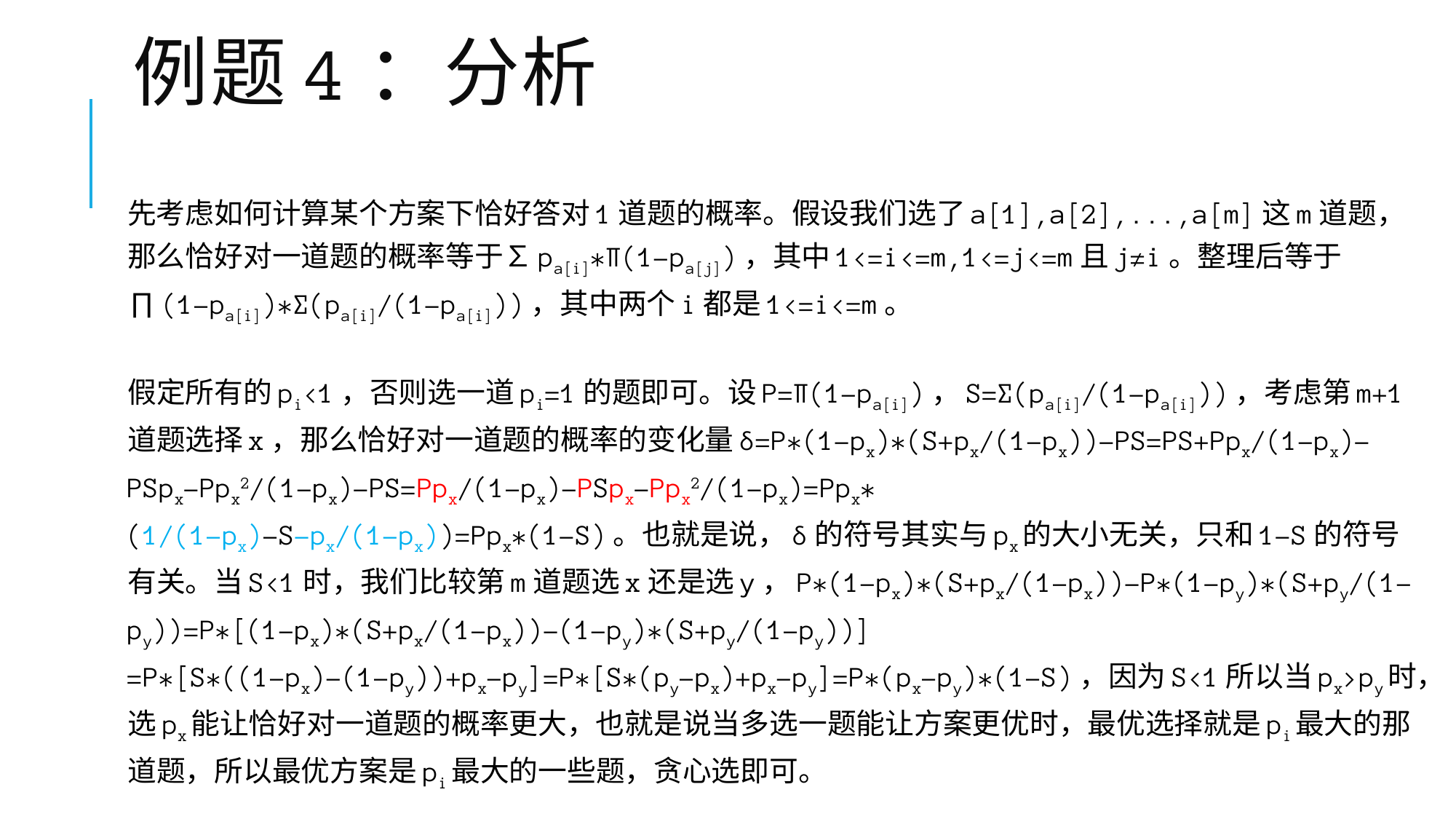

# 例题4：分析
先考虑如何计算某个方案下恰好答对1道题的概率。假设我们选了a[1],a[2],...,a[m]这m道题，那么恰好对一道题的概率等于∑pa[i]*∏(1-pa[j])，其中1<=i<=m,1<=j<=m且j≠i。整理后等于∏(1-pa[i])*∑(pa[i]/(1-pa[i]))，其中两个i都是1<=i<=m。

假定所有的pi<1，否则选一道pi=1的题即可。设P=∏(1-pa[i])，S=∑(pa[i]/(1-pa[i]))，考虑第m+1道题选择x，那么恰好对一道题的概率的变化量δ=P*(1-px)*(S+px/(1-px))-PS=PS+Ppx/(1-px)-PSpx-Ppx2/(1-px)-PS=Ppx/(1-px)-PSpx-Ppx2/(1-px)=Ppx*
(1/(1-px)-S-px/(1-px))=Ppx*(1-S)。也就是说，δ的符号其实与px的大小无关，只和1-S的符号有关。当S<1时，我们比较第m道题选x还是选y，P*(1-px)*(S+px/(1-px))-P*(1-py)*(S+py/(1-py))=P*[(1-px)*(S+px/(1-px))-(1-py)*(S+py/(1-py))]
=P*[S*((1-px)-(1-py))+px-py]=P*[S*(py-px)+px-py]=P*(px-py)*(1-S)，因为S<1所以当px>py时，选px能让恰好对一道题的概率更大，也就是说当多选一题能让方案更优时，最优选择就是pi最大的那道题，所以最优方案是pi最大的一些题，贪心选即可。